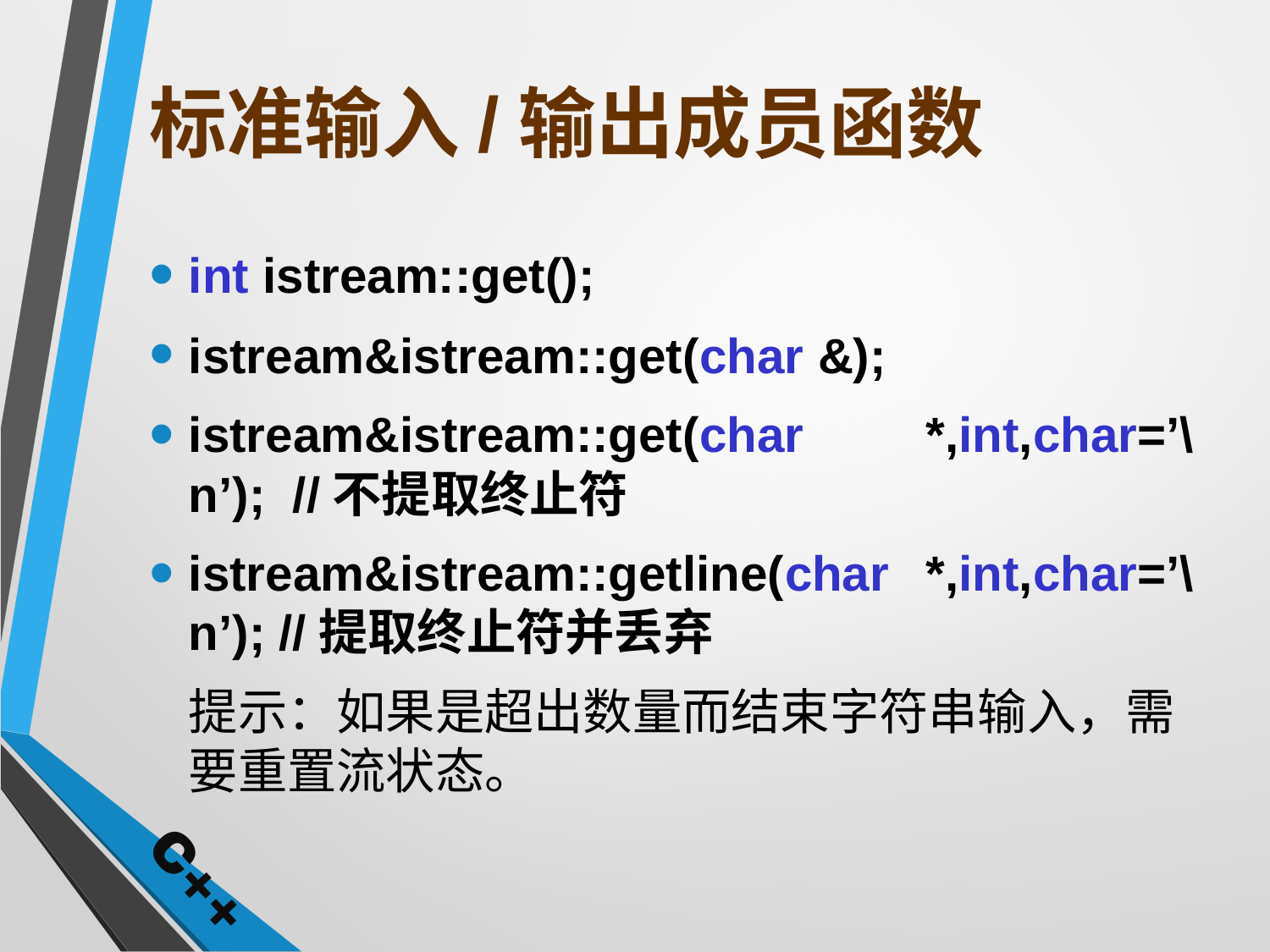

# 标准输入/输出成员函数
int istream::get();
istream&istream::get(char &);
istream&istream::get(char *,int,char=’\n’);  //不提取终止符
istream&istream::getline(char *,int,char=’\n’); //提取终止符并丢弃
	提示：如果是超出数量而结束字符串输入，需要重置流状态。